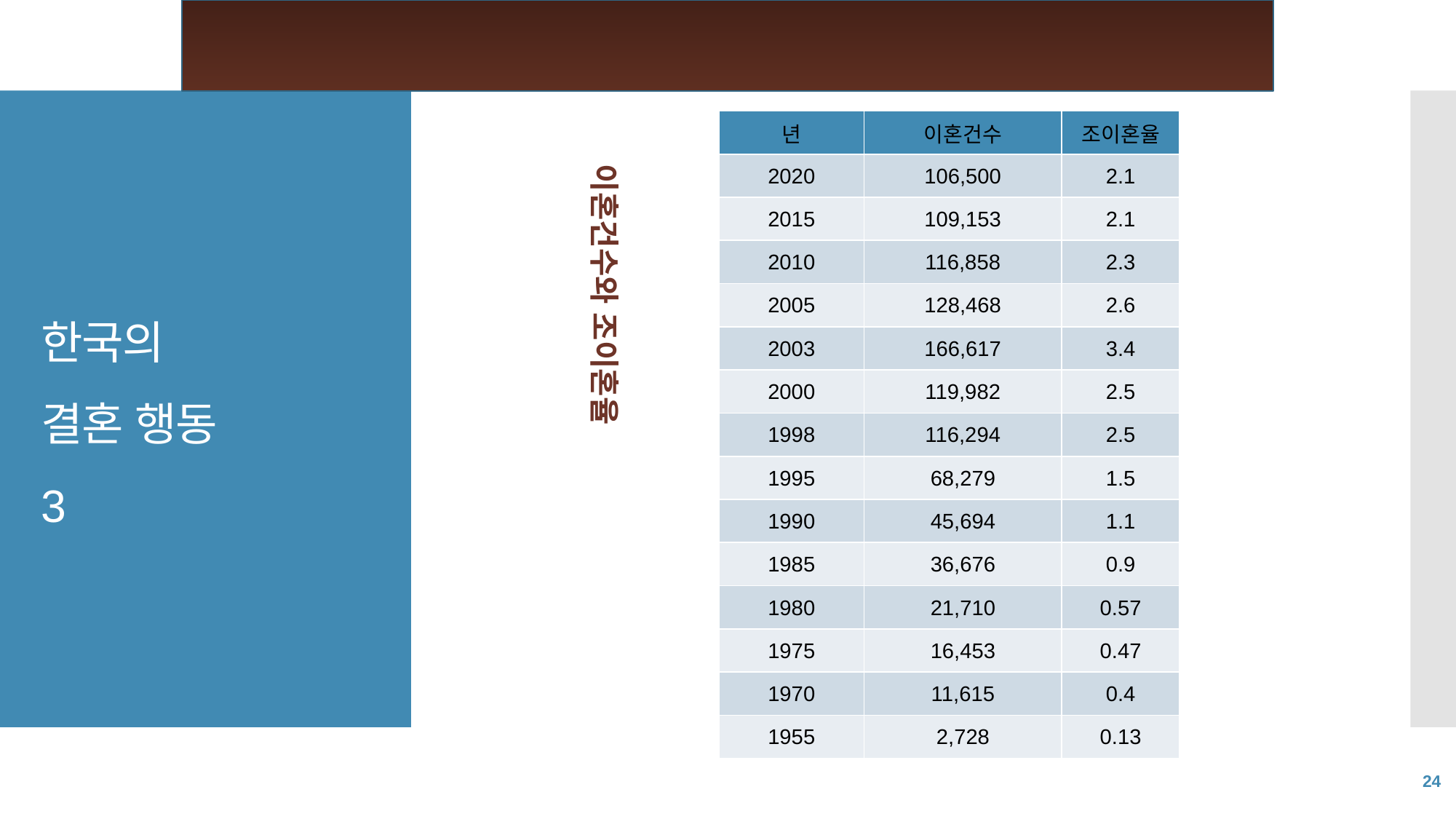

| 년 | 이혼건수 | 조이혼율 |
| --- | --- | --- |
| 2020 | 106,500 | 2.1 |
| 2015 | 109,153 | 2.1 |
| 2010 | 116,858 | 2.3 |
| 2005 | 128,468 | 2.6 |
| 2003 | 166,617 | 3.4 |
| 2000 | 119,982 | 2.5 |
| 1998 | 116,294 | 2.5 |
| 1995 | 68,279 | 1.5 |
| 1990 | 45,694 | 1.1 |
| 1985 | 36,676 | 0.9 |
| 1980 | 21,710 | 0.57 |
| 1975 | 16,453 | 0.47 |
| 1970 | 11,615 | 0.4 |
| 1955 | 2,728 | 0.13 |
# 한국의 결혼 행동 3
이혼건수와 조이혼율
24